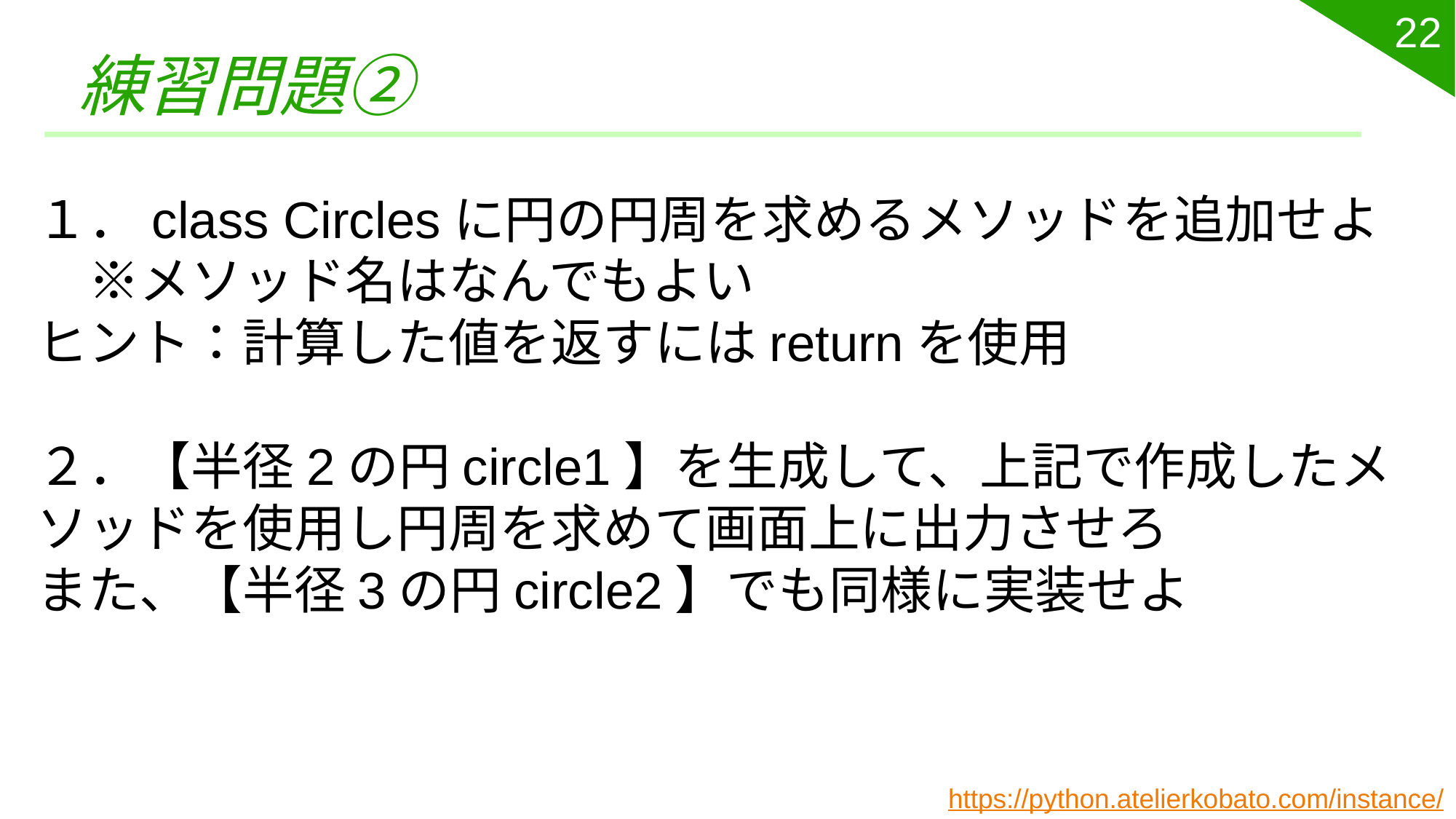

22
# 練習問題②
１．class Circlesに円の円周を求めるメソッドを追加せよ　※メソッド名はなんでもよい
ヒント：計算した値を返すにはreturnを使用

２．【半径2の円circle1】を生成して、上記で作成したメソッドを使用し円周を求めて画面上に出力させろ
また、【半径3の円circle2】でも同様に実装せよ

https://python.atelierkobato.com/instance/